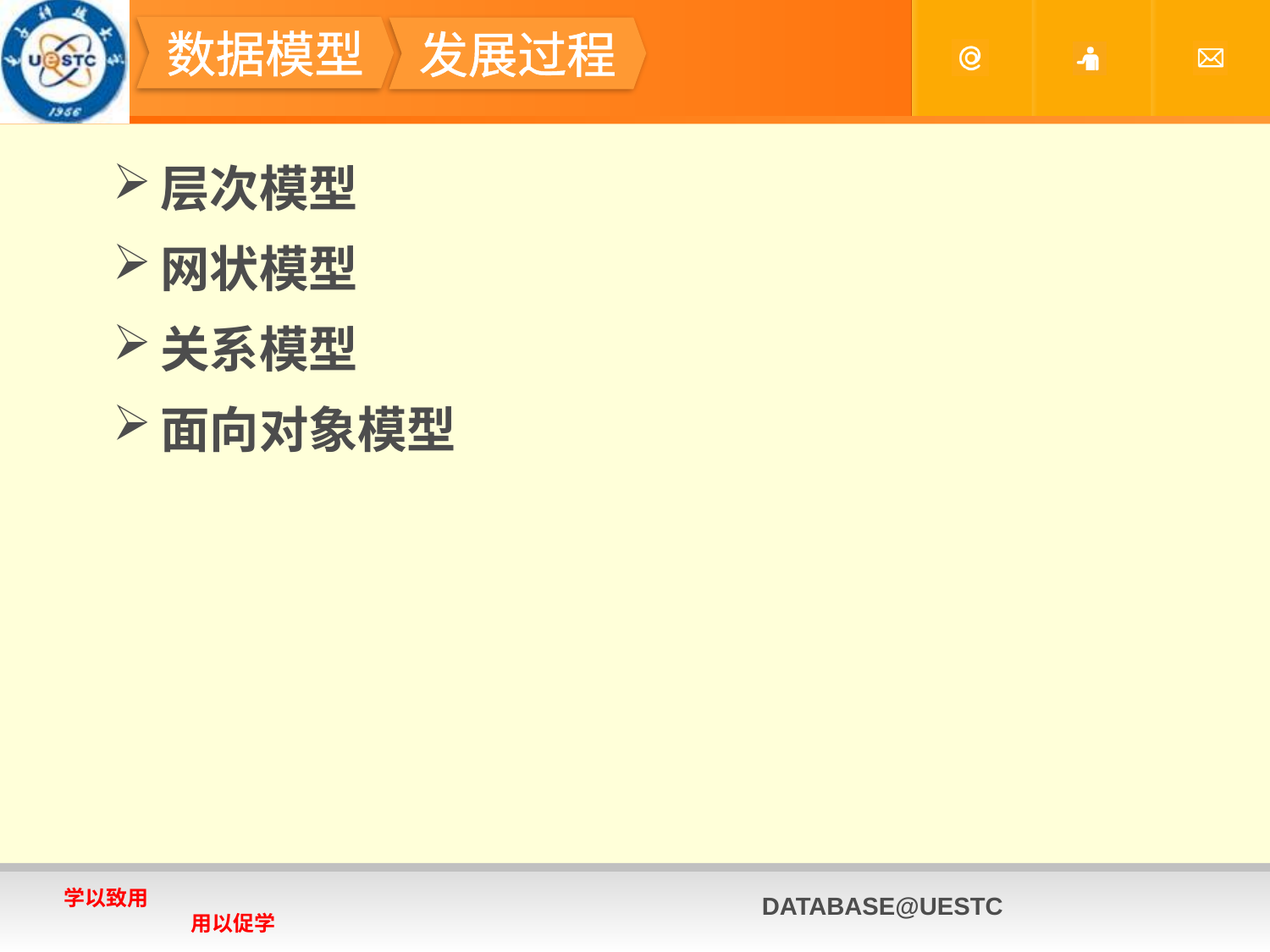

#
数据模型
发展过程
层次模型
网状模型
关系模型
面向对象模型